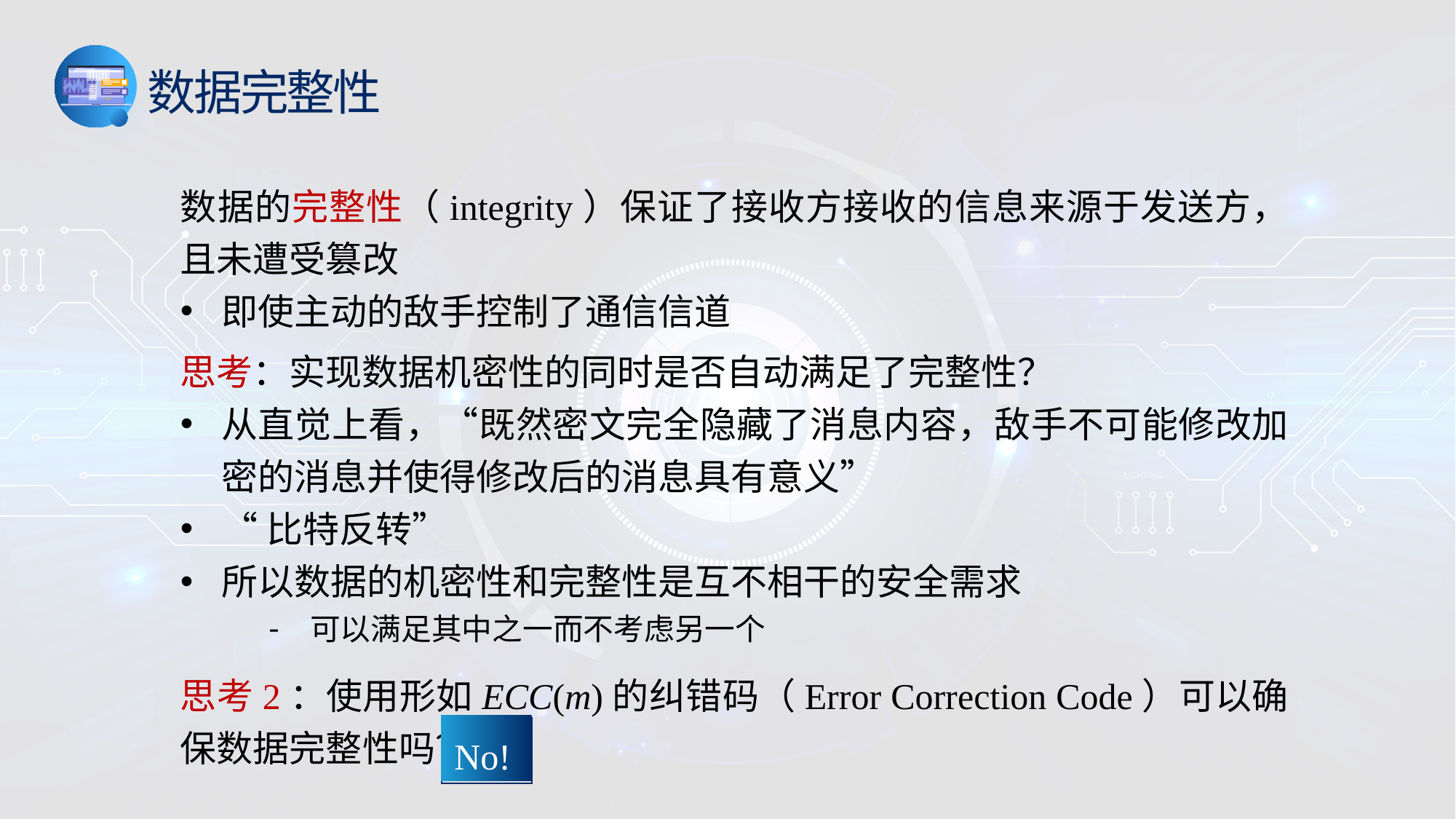

数据完整性

数据的完整性（integrity）保证了接收方接收的信息来源于发送方，且未遭受篡改
即使主动的敌手控制了通信信道
思考：实现数据机密性的同时是否自动满足了完整性？
从直觉上看，“既然密文完全隐藏了消息内容，敌手不可能修改加密的消息并使得修改后的消息具有意义”
“比特反转”
所以数据的机密性和完整性是互不相干的安全需求
可以满足其中之一而不考虑另一个
思考2：使用形如ECC(m)的纠错码（Error Correction Code）可以确保数据完整性吗？

No!